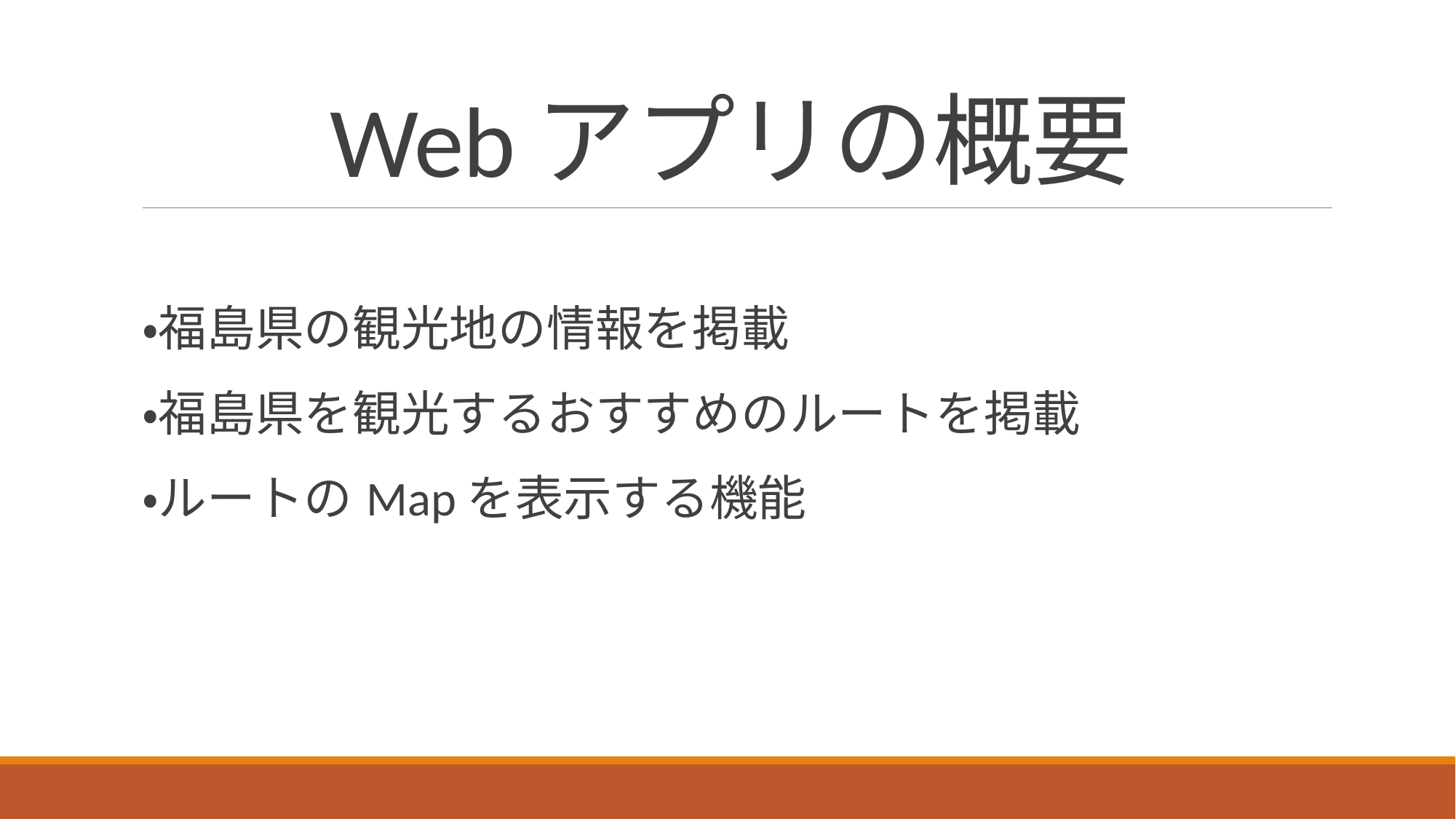

# Webアプリの概要

・福島県の観光地の情報を掲載
・福島県を観光するおすすめのルートを掲載
・ルートのMapを表示する機能